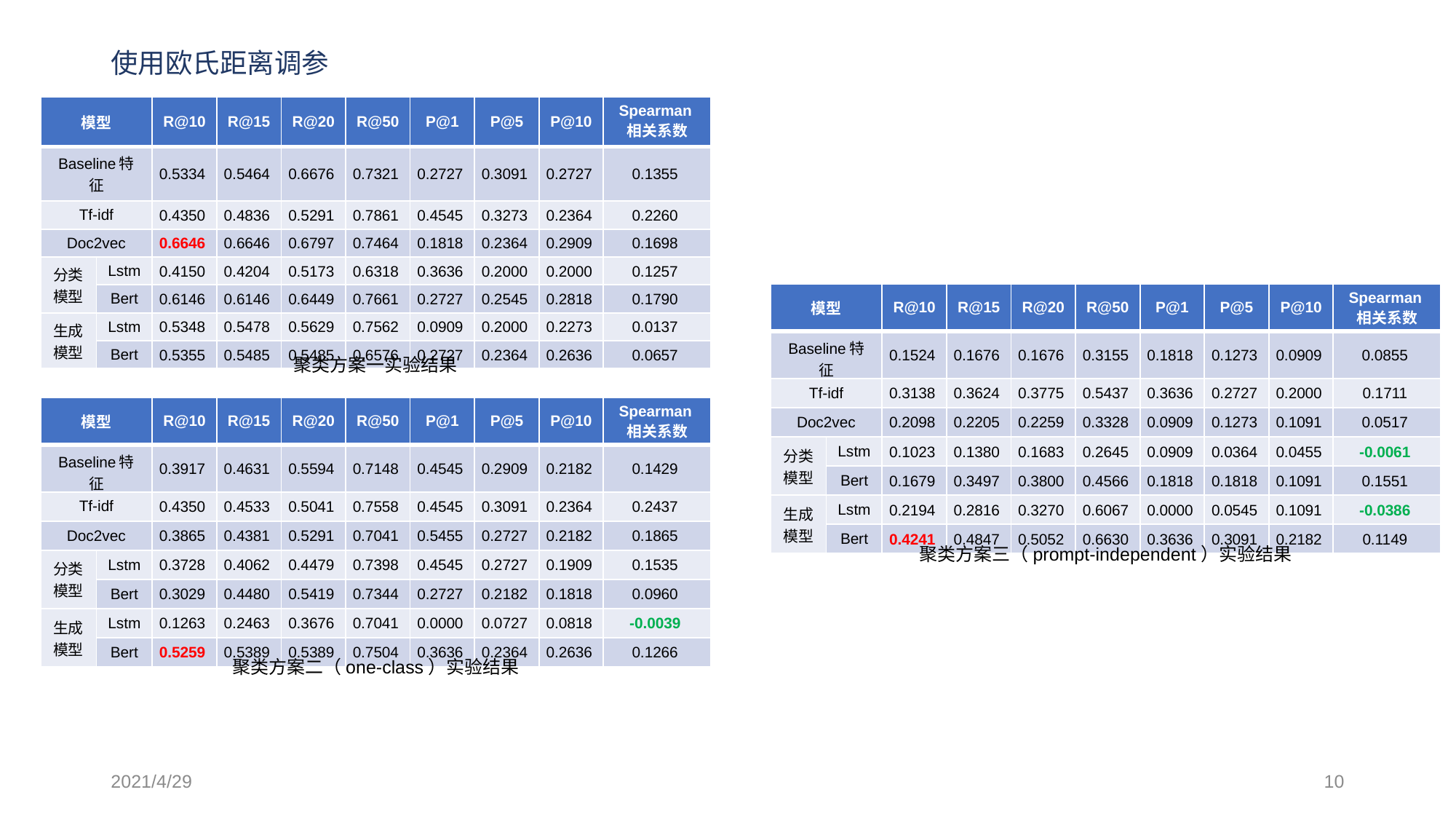

使用欧氏距离调参
| 模型 |  | R@10 | R@15 | R@20 | R@50 | P@1 | P@5 | P@10 | Spearman相关系数 |
| --- | --- | --- | --- | --- | --- | --- | --- | --- | --- |
| Baseline特征 |  | 0.5334 | 0.5464 | 0.6676 | 0.7321 | 0.2727 | 0.3091 | 0.2727 | 0.1355 |
| Tf-idf |  | 0.4350 | 0.4836 | 0.5291 | 0.7861 | 0.4545 | 0.3273 | 0.2364 | 0.2260 |
| Doc2vec |  | 0.6646 | 0.6646 | 0.6797 | 0.7464 | 0.1818 | 0.2364 | 0.2909 | 0.1698 |
| 分类模型 | Lstm | 0.4150 | 0.4204 | 0.5173 | 0.6318 | 0.3636 | 0.2000 | 0.2000 | 0.1257 |
|  | Bert | 0.6146 | 0.6146 | 0.6449 | 0.7661 | 0.2727 | 0.2545 | 0.2818 | 0.1790 |
| 生成模型 | Lstm | 0.5348 | 0.5478 | 0.5629 | 0.7562 | 0.0909 | 0.2000 | 0.2273 | 0.0137 |
|  | Bert | 0.5355 | 0.5485 | 0.5485 | 0.6576 | 0.2727 | 0.2364 | 0.2636 | 0.0657 |
| 模型 |  | R@10 | R@15 | R@20 | R@50 | P@1 | P@5 | P@10 | Spearman相关系数 |
| --- | --- | --- | --- | --- | --- | --- | --- | --- | --- |
| Baseline特征 |  | 0.1524 | 0.1676 | 0.1676 | 0.3155 | 0.1818 | 0.1273 | 0.0909 | 0.0855 |
| Tf-idf |  | 0.3138 | 0.3624 | 0.3775 | 0.5437 | 0.3636 | 0.2727 | 0.2000 | 0.1711 |
| Doc2vec |  | 0.2098 | 0.2205 | 0.2259 | 0.3328 | 0.0909 | 0.1273 | 0.1091 | 0.0517 |
| 分类模型 | Lstm | 0.1023 | 0.1380 | 0.1683 | 0.2645 | 0.0909 | 0.0364 | 0.0455 | -0.0061 |
|  | Bert | 0.1679 | 0.3497 | 0.3800 | 0.4566 | 0.1818 | 0.1818 | 0.1091 | 0.1551 |
| 生成模型 | Lstm | 0.2194 | 0.2816 | 0.3270 | 0.6067 | 0.0000 | 0.0545 | 0.1091 | -0.0386 |
|  | Bert | 0.4241 | 0.4847 | 0.5052 | 0.6630 | 0.3636 | 0.3091 | 0.2182 | 0.1149 |
聚类方案一实验结果
| 模型 |  | R@10 | R@15 | R@20 | R@50 | P@1 | P@5 | P@10 | Spearman相关系数 |
| --- | --- | --- | --- | --- | --- | --- | --- | --- | --- |
| Baseline特征 |  | 0.3917 | 0.4631 | 0.5594 | 0.7148 | 0.4545 | 0.2909 | 0.2182 | 0.1429 |
| Tf-idf |  | 0.4350 | 0.4533 | 0.5041 | 0.7558 | 0.4545 | 0.3091 | 0.2364 | 0.2437 |
| Doc2vec |  | 0.3865 | 0.4381 | 0.5291 | 0.7041 | 0.5455 | 0.2727 | 0.2182 | 0.1865 |
| 分类模型 | Lstm | 0.3728 | 0.4062 | 0.4479 | 0.7398 | 0.4545 | 0.2727 | 0.1909 | 0.1535 |
|  | Bert | 0.3029 | 0.4480 | 0.5419 | 0.7344 | 0.2727 | 0.2182 | 0.1818 | 0.0960 |
| 生成模型 | Lstm | 0.1263 | 0.2463 | 0.3676 | 0.7041 | 0.0000 | 0.0727 | 0.0818 | -0.0039 |
|  | Bert | 0.5259 | 0.5389 | 0.5389 | 0.7504 | 0.3636 | 0.2364 | 0.2636 | 0.1266 |
聚类方案三（prompt-independent）实验结果
聚类方案二（one-class）实验结果
2021/4/29
10